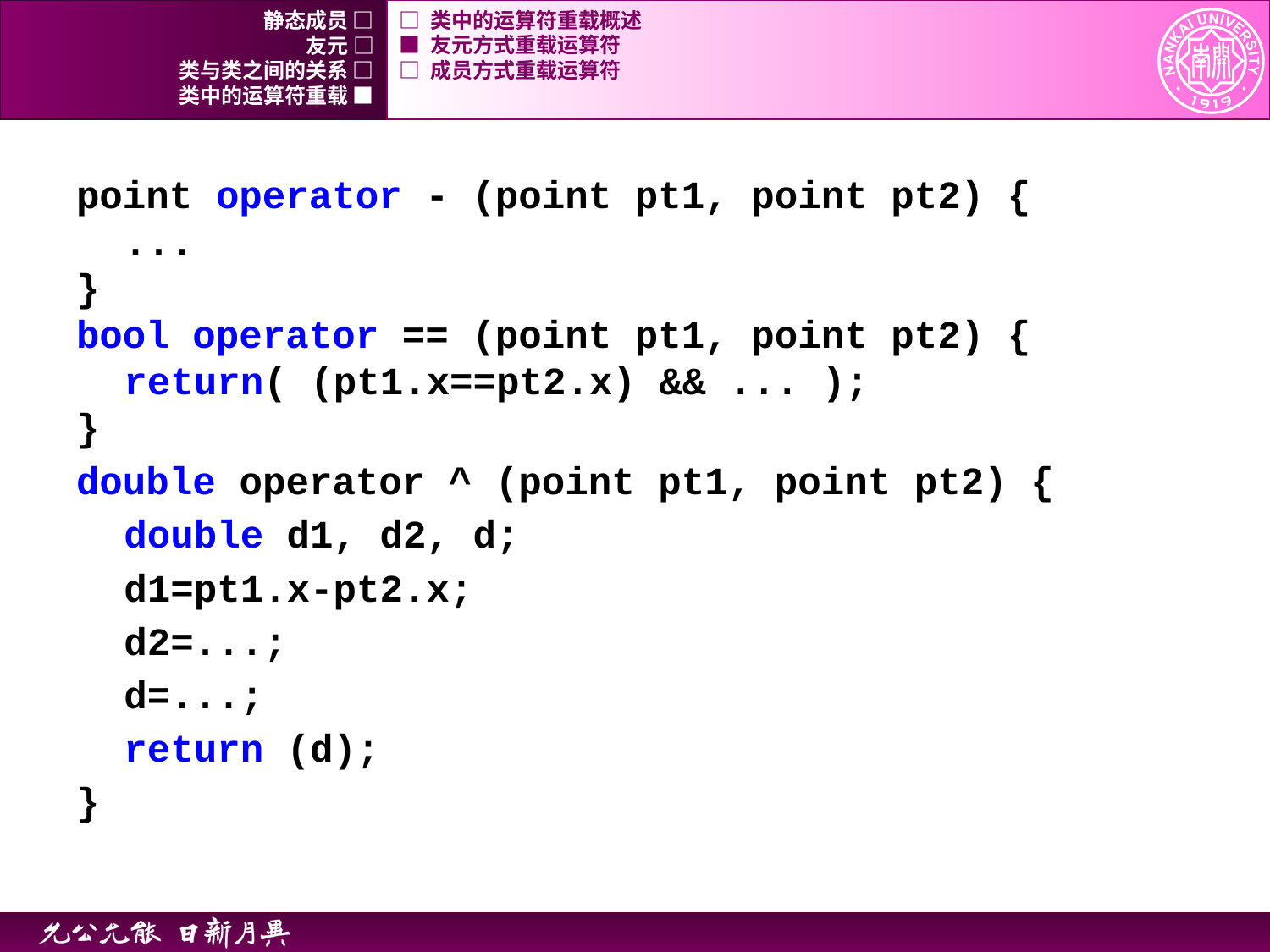

静态成员 □
□ 类中的运算符重载概述
友元 □
■ 友元方式重载运算符
类与类之间的关系 □
□ 成员方式重载运算符
类中的运算符重载 ■

point operator - (point pt1, point pt2) {
	...
}
bool operator == (point pt1, point pt2) {
	return( (pt1.x==pt2.x) && ... );
}
double operator ^ (point pt1, point pt2) {
	double d1, d2, d;
	d1=pt1.x-pt2.x;
	d2=...;
	d=...;
	return (d);
}